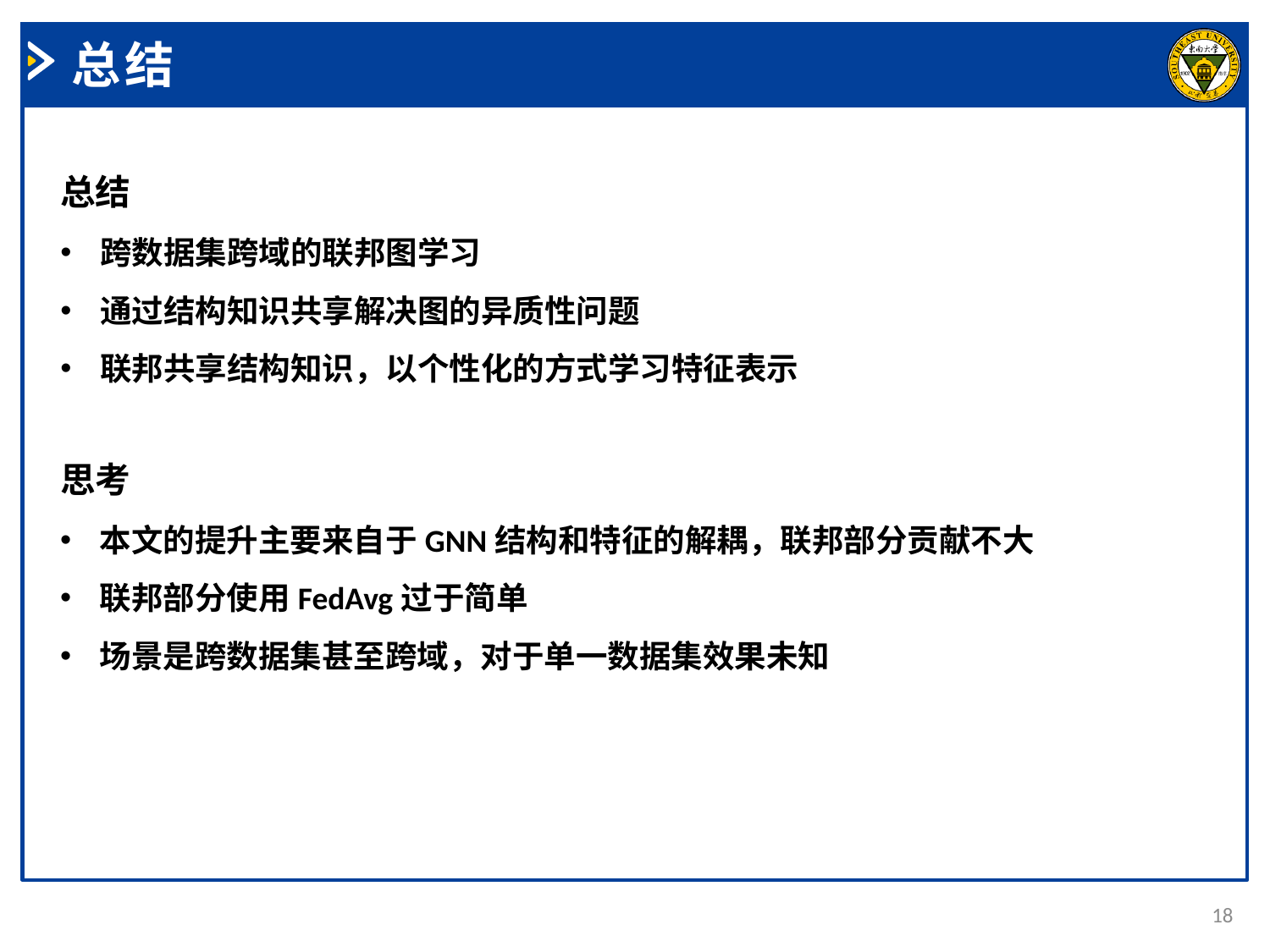

总结
总结
跨数据集跨域的联邦图学习
通过结构知识共享解决图的异质性问题
联邦共享结构知识，以个性化的方式学习特征表示

思考
本文的提升主要来自于GNN结构和特征的解耦，联邦部分贡献不大
联邦部分使用FedAvg过于简单
场景是跨数据集甚至跨域，对于单一数据集效果未知

18